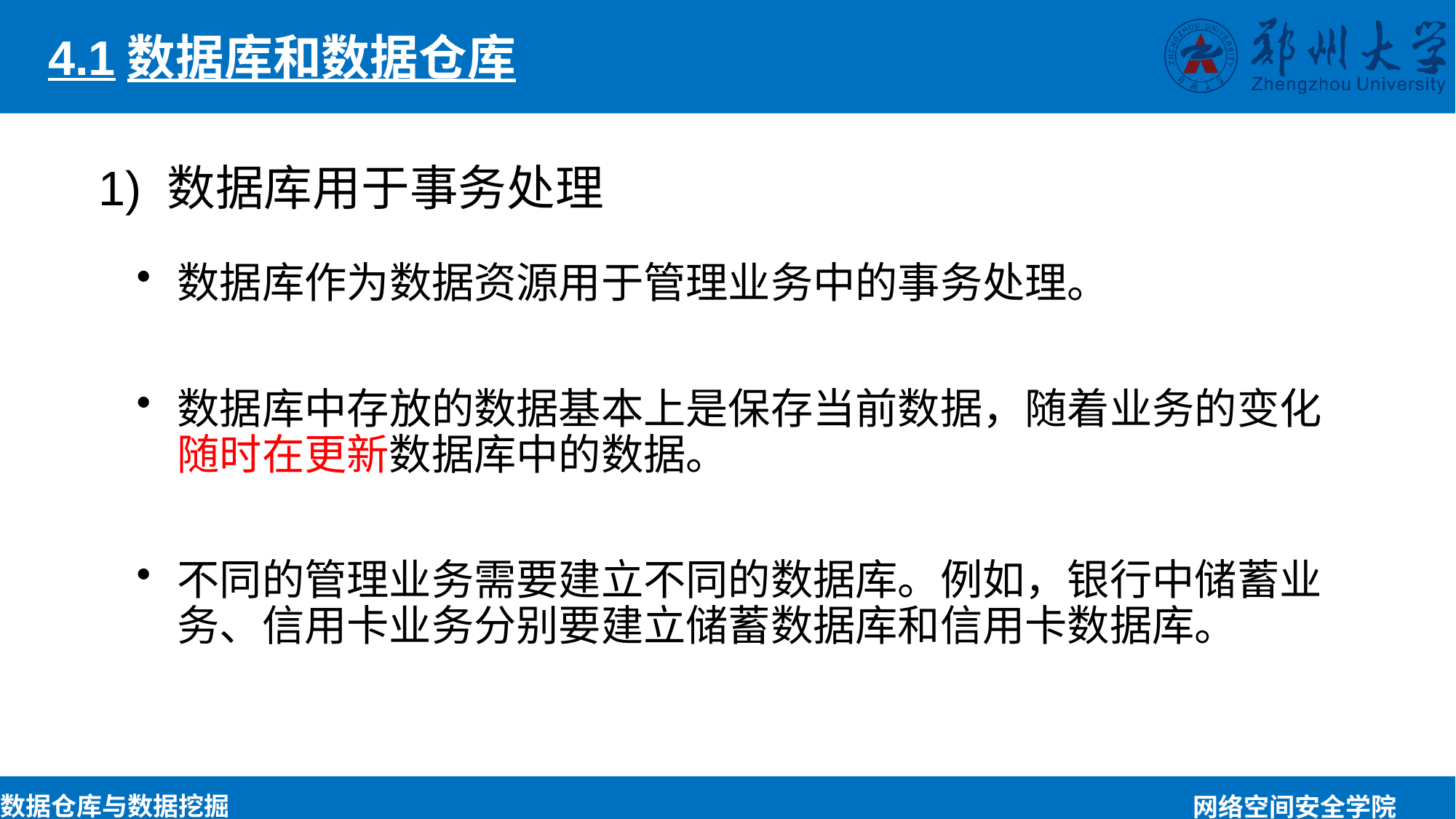

4.1数据库和数据仓库
1) 数据库用于事务处理
数据库作为数据资源用于管理业务中的事务处理。

数据库中存放的数据基本上是保存当前数据，随着业务的变化随时在更新数据库中的数据。

不同的管理业务需要建立不同的数据库。例如，银行中储蓄业务、信用卡业务分别要建立储蓄数据库和信用卡数据库。